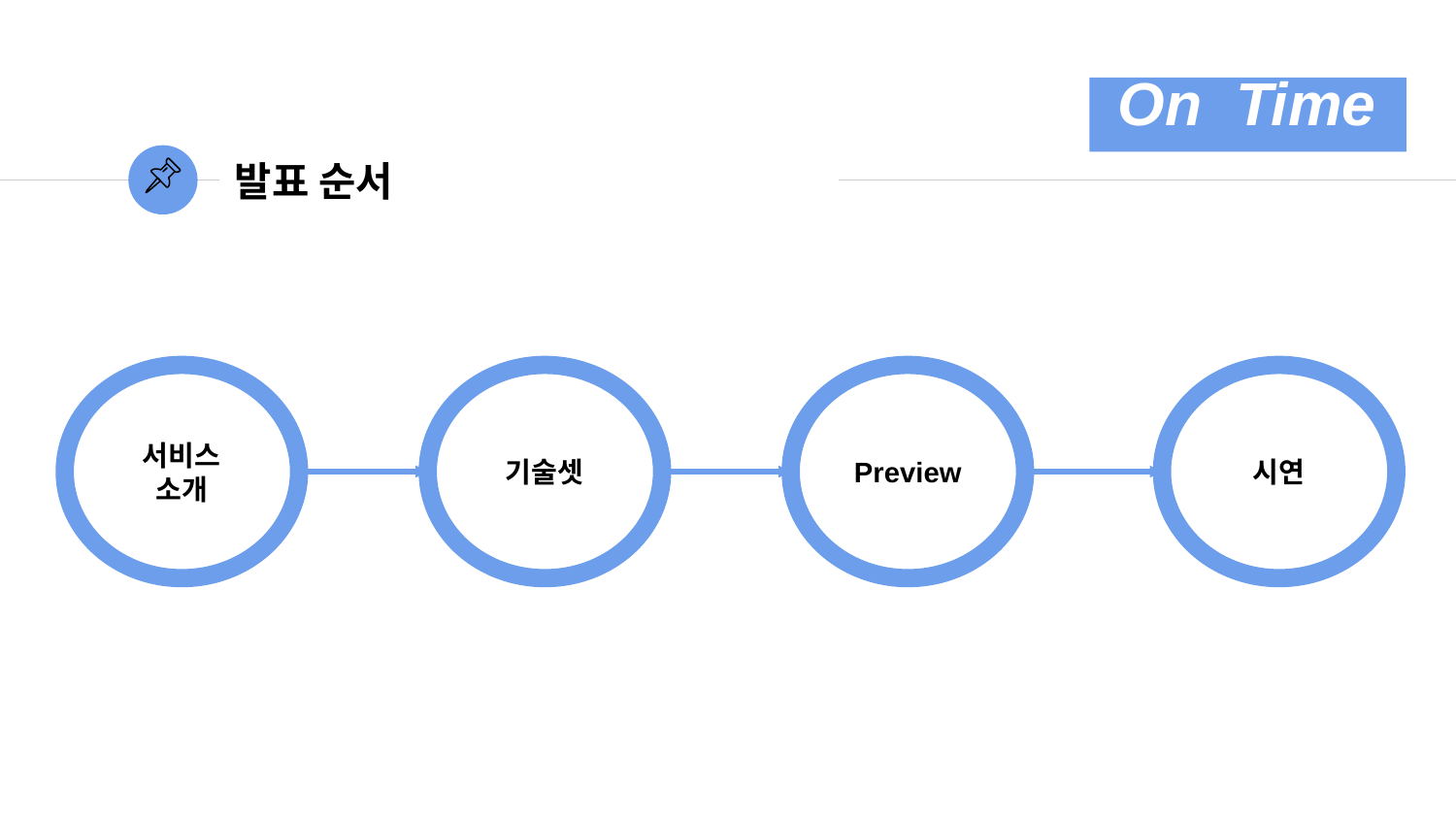

On  Time

# 발표 순서

서비스 소개
기술셋
Preview
시연